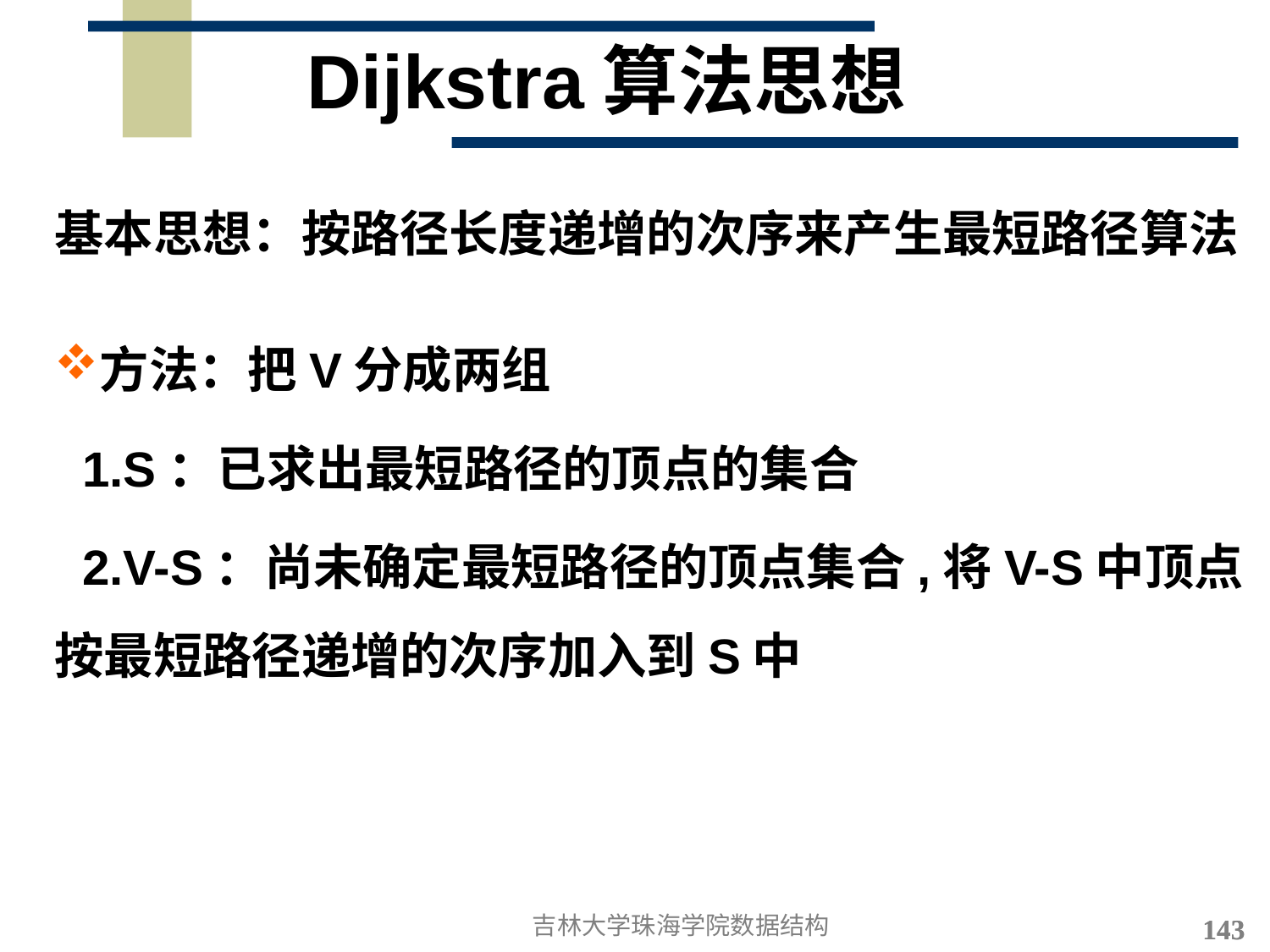

Dijkstra算法思想
基本思想：按路径长度递增的次序来产生最短路径算法

方法：把V分成两组
  1.S：已求出最短路径的顶点的集合
  2.V-S：尚未确定最短路径的顶点集合,将V-S中顶点按最短路径递增的次序加入到S中

吉林大学珠海学院数据结构